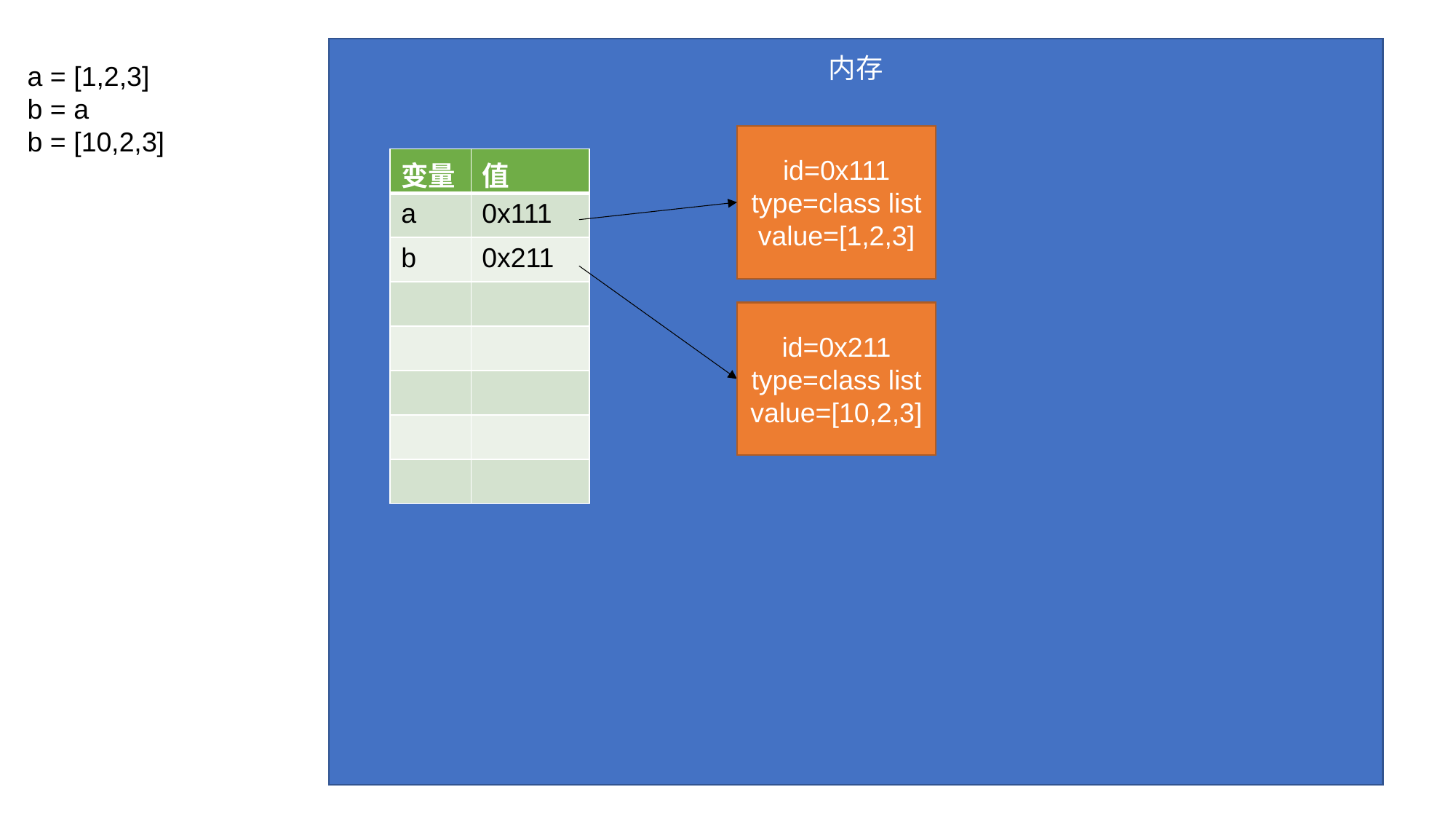

内存

a = [1,2,3]
b = a
b = [10,2,3]
id=0x111
type=class list
value=[1,2,3]
| 变量 | 值 |
| --- | --- |
| a | 0x111 |
| b | 0x211 |
|  |  |
|  |  |
|  |  |
|  |  |
|  |  |
id=0x211
type=class list
value=[10,2,3]